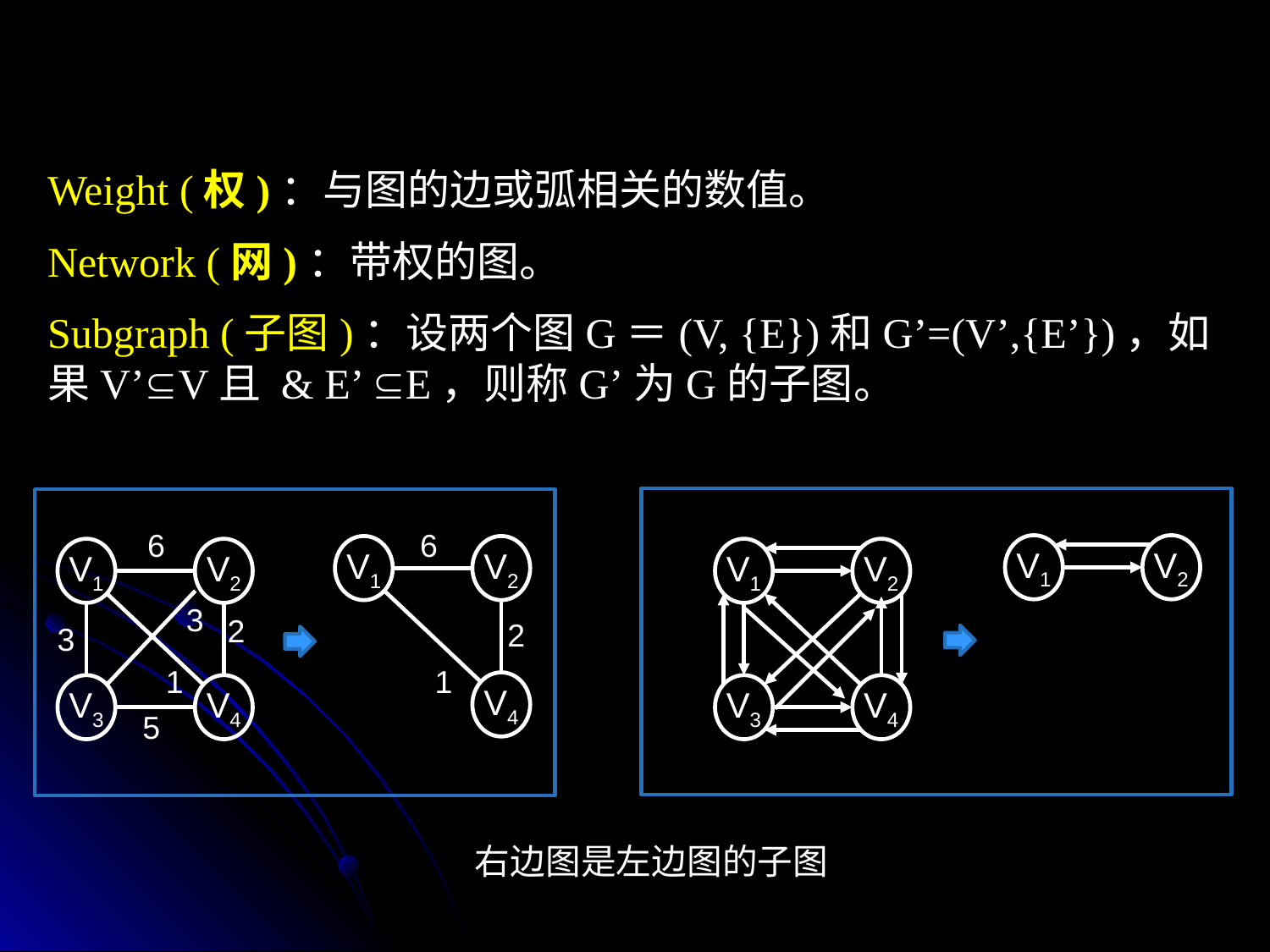

Weight (权)：与图的边或弧相关的数值。
Network (网)：带权的图。
Subgraph (子图)：设两个图G＝(V, {E})和G’=(V’,{E’})，如果V’⊆V且 & E’ ⊆E，则称G’为G的子图。

右边图是左边图的子图
6
6
V1
V2
V1
V2
V4
V1
V2
V3
V4
V1
V2
V3
V4
3
2
2
3

1
1
5